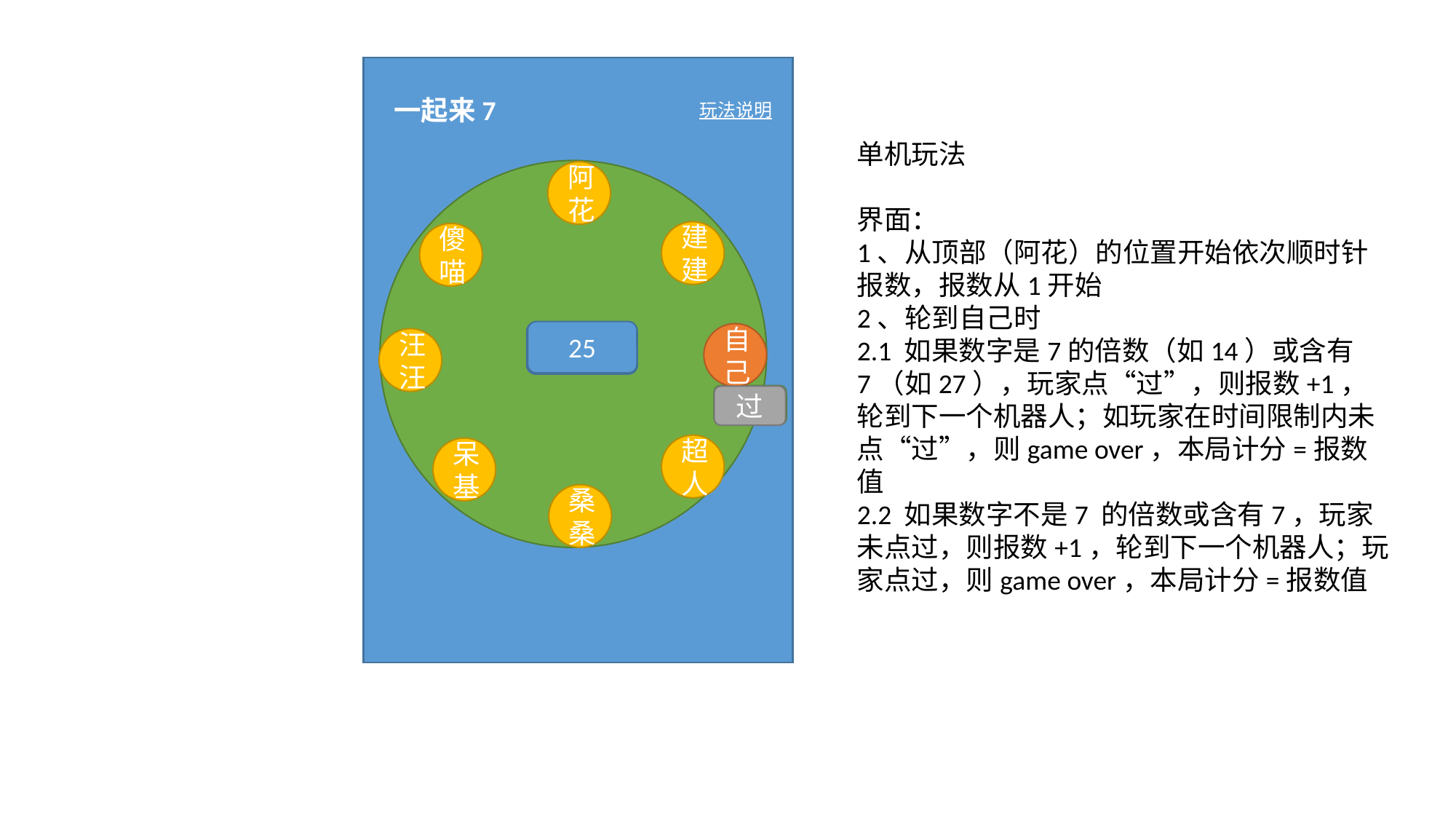

一起来7
玩法说明
单机玩法

界面：
1、从顶部（阿花）的位置开始依次顺时针报数，报数从1开始
2、轮到自己时
2.1 如果数字是7的倍数（如14）或含有7（如27），玩家点“过”，则报数+1，轮到下一个机器人；如玩家在时间限制内未点“过”，则game over，本局计分=报数值
2.2 如果数字不是7 的倍数或含有7，玩家未点过，则报数+1，轮到下一个机器人；玩家点过，则game over，本局计分=报数值

阿花
建建
傻喵
25
24
23
22
自己
汪汪
过
过
超人
呆基
桑桑